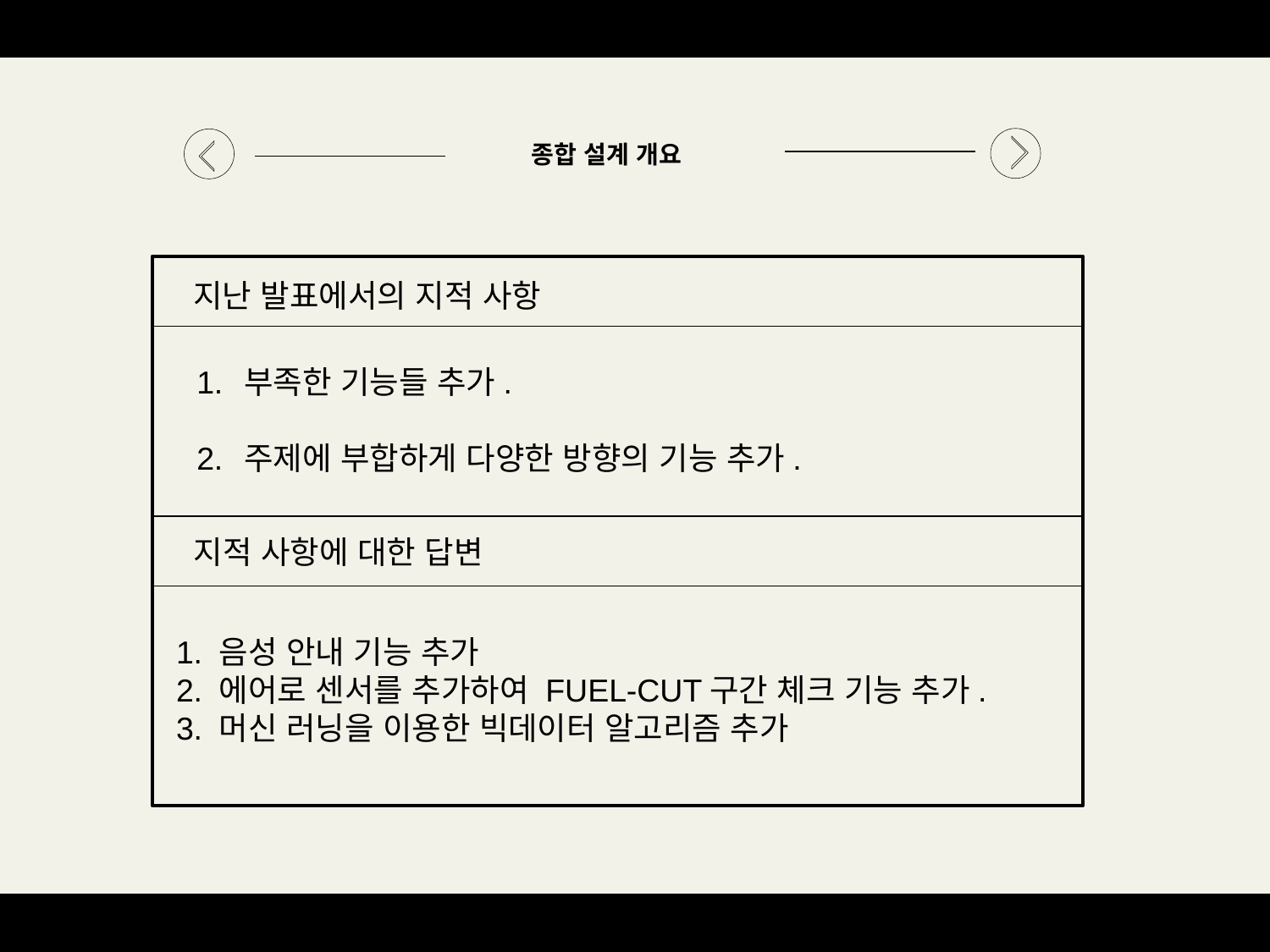

종합 설계 개요

지난 발표에서의 지적 사항
부족한 기능들 추가.

주제에 부합하게 다양한 방향의 기능 추가.
지적 사항에 대한 답변
1. 음성 안내 기능 추가
2. 에어로 센서를 추가하여 FUEL-CUT구간 체크 기능 추가.
3. 머신 러닝을 이용한 빅데이터 알고리즘 추가